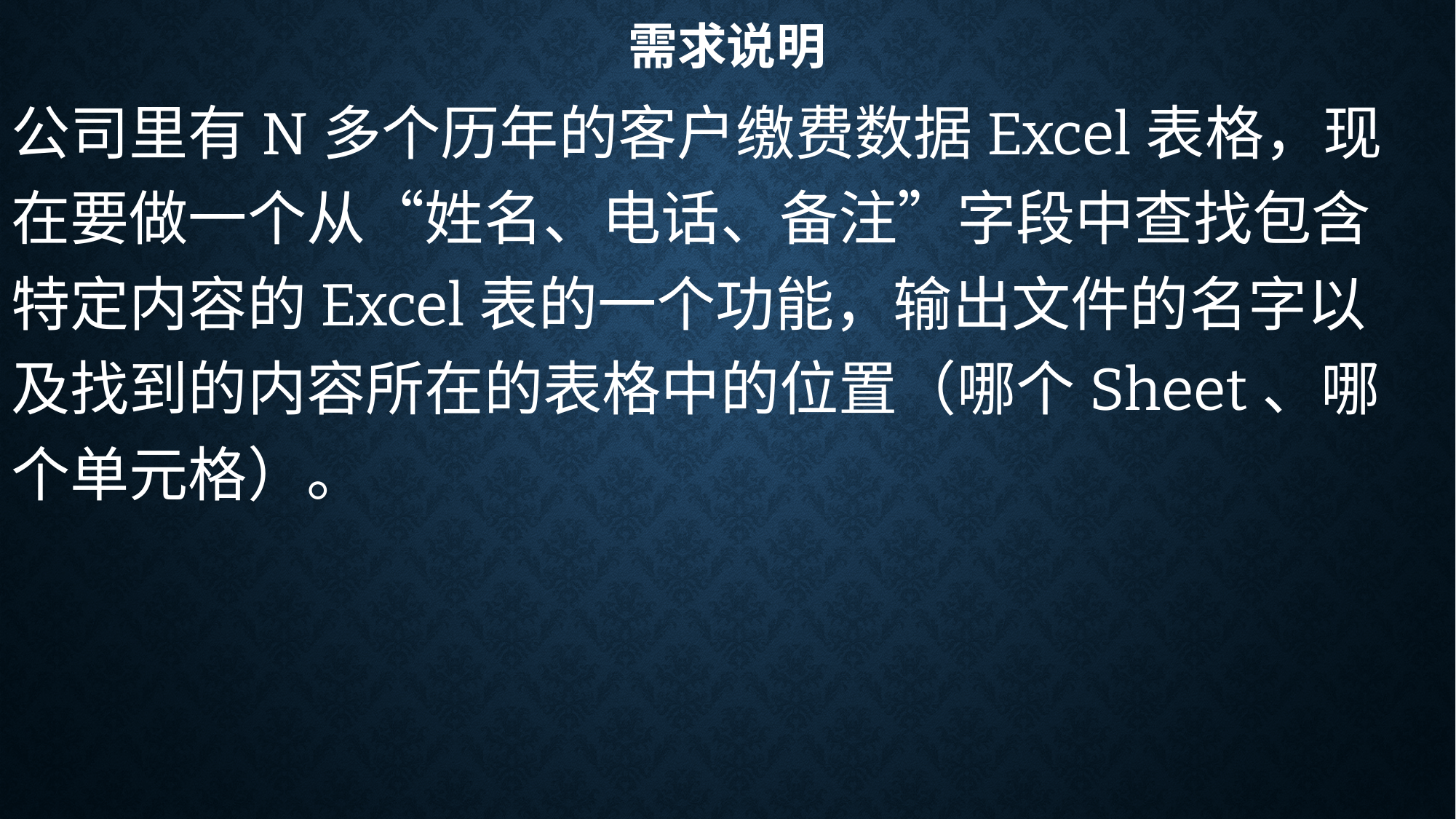

# 需求说明
公司里有N多个历年的客户缴费数据Excel表格，现在要做一个从“姓名、电话、备注”字段中查找包含特定内容的Excel表的一个功能，输出文件的名字以及找到的内容所在的表格中的位置（哪个Sheet、哪个单元格）。